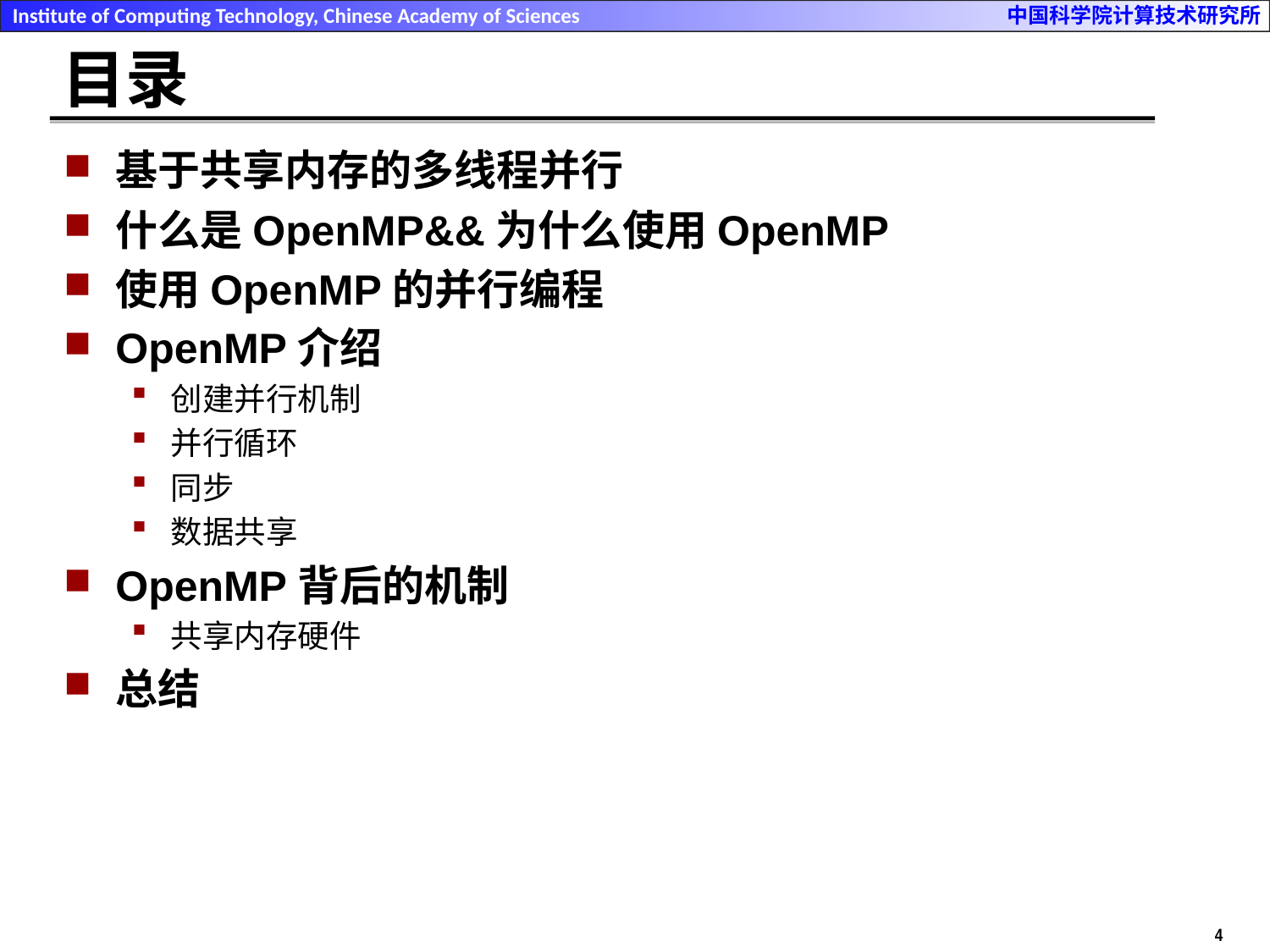

# 目录
基于共享内存的多线程并行
什么是OpenMP&&为什么使用OpenMP
使用OpenMP的并行编程
OpenMP介绍
创建并行机制
并行循环
同步
数据共享
OpenMP背后的机制
共享内存硬件
总结